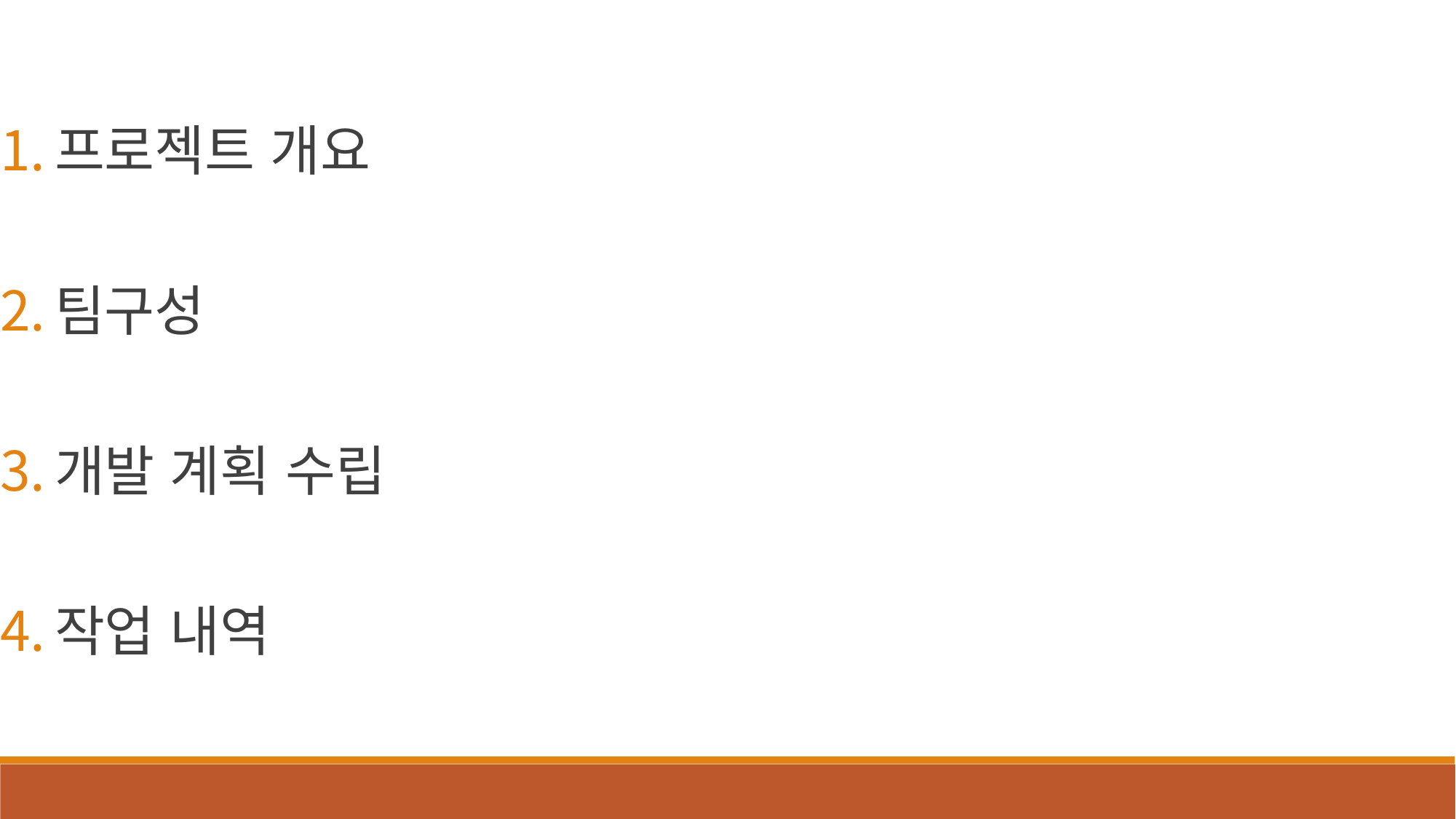

프로젝트 개요

팀구성

개발 계획 수립

작업 내역